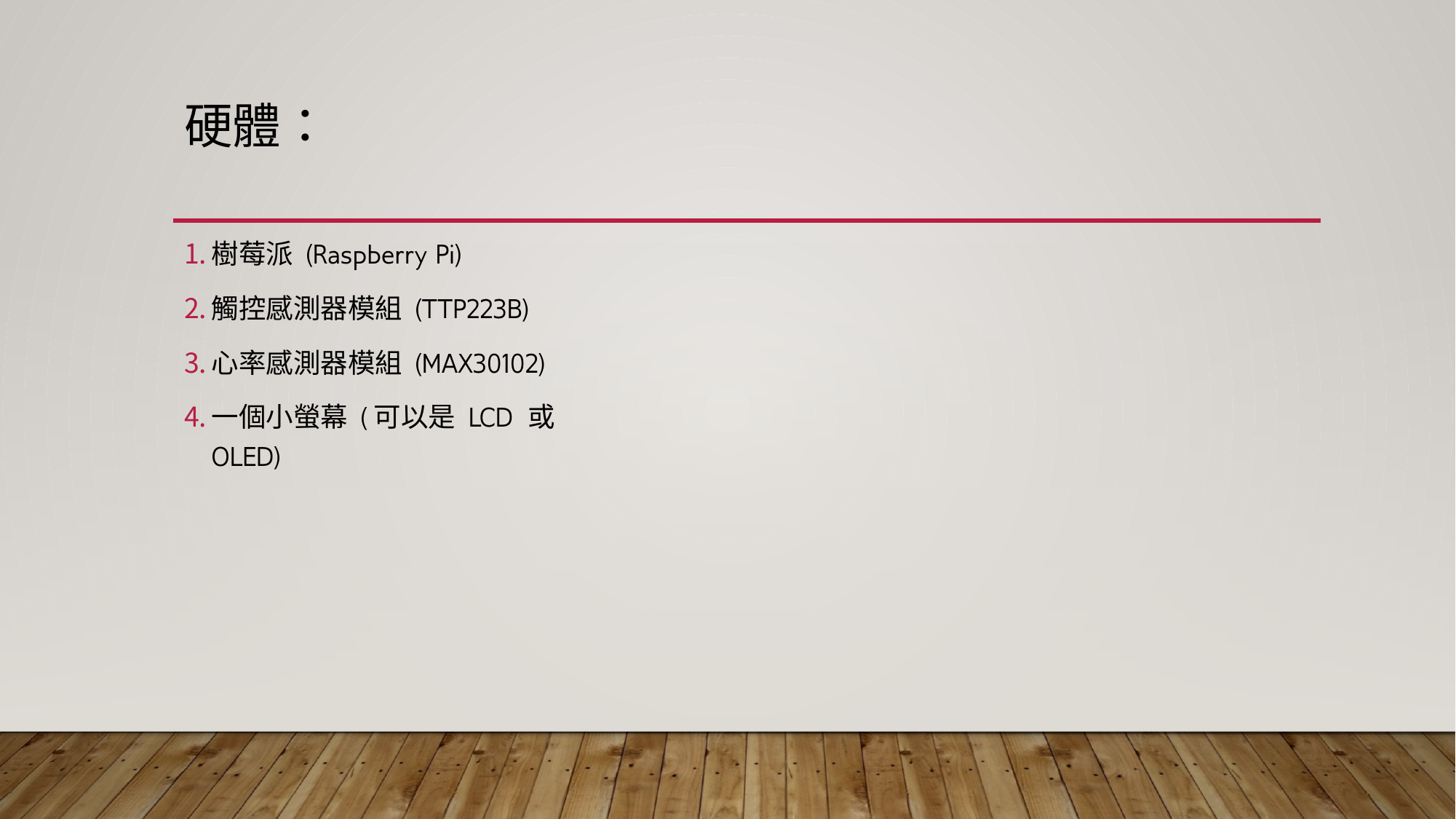

# 硬體：
樹莓派 (Raspberry Pi)
觸控感測器模組 (TTP223B)
心率感測器模組 (MAX30102)
一個小螢幕 (可以是 LCD 或 OLED)